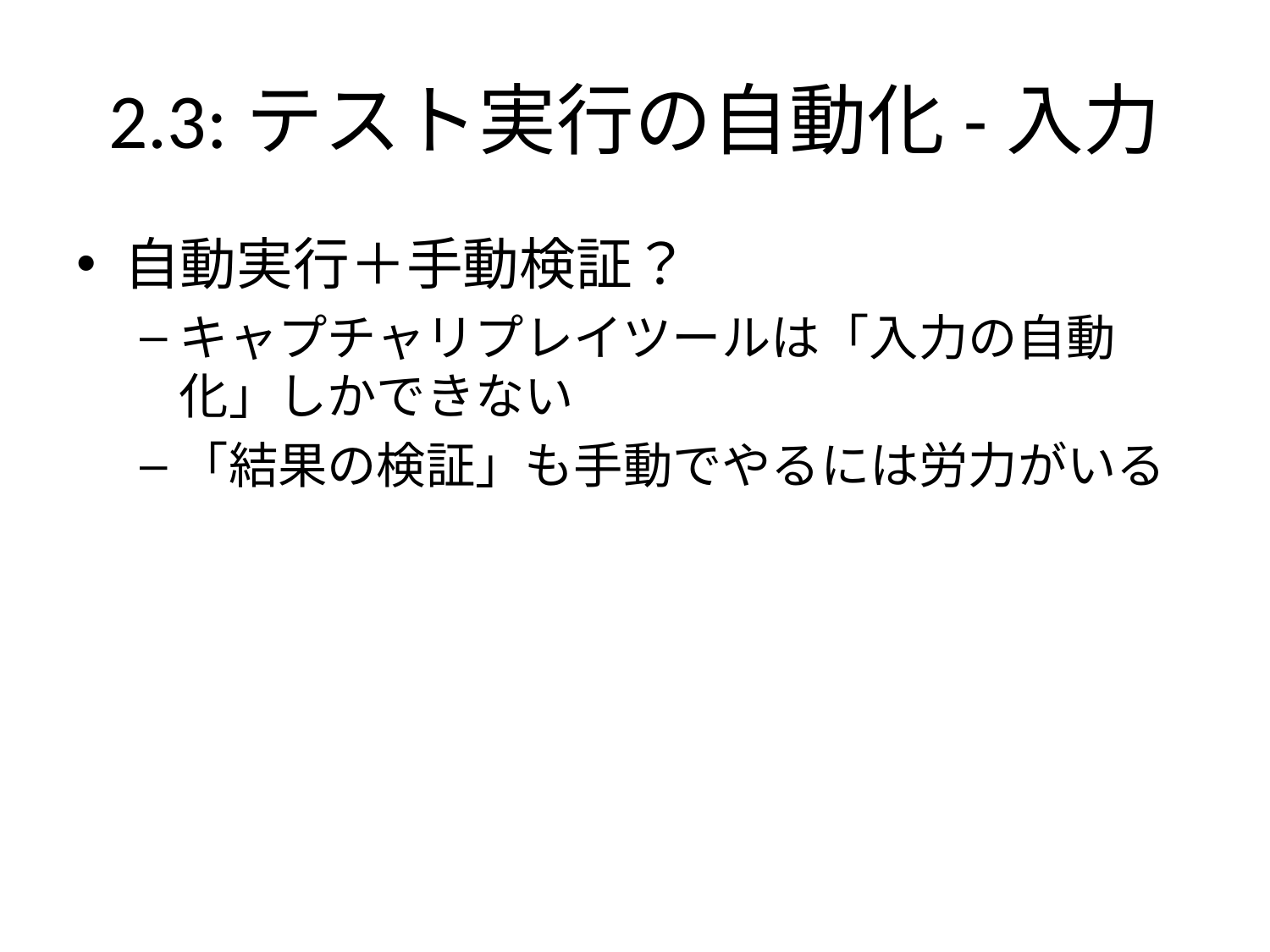

# 2.3:テスト実行の自動化-入力
自動実行＋手動検証？
キャプチャリプレイツールは「入力の自動化」しかできない
「結果の検証」も手動でやるには労力がいる